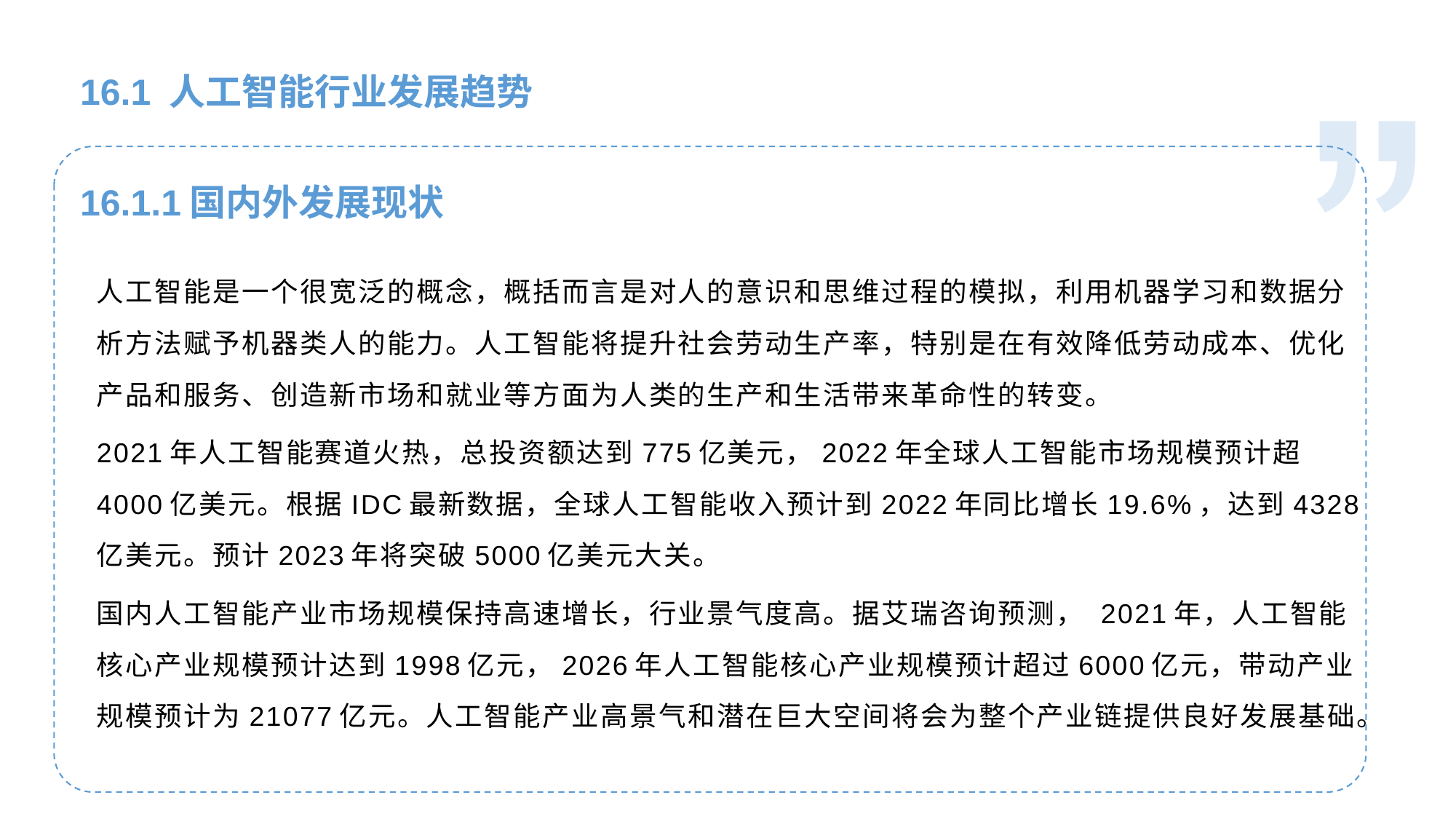

人工智能基础
16.1 人工智能行业发展趋势

16.1.1国内外发展现状
人工智能是一个很宽泛的概念，概括而言是对人的意识和思维过程的模拟，利用机器学习和数据分析方法赋予机器类人的能力。人工智能将提升社会劳动生产率，特别是在有效降低劳动成本、优化产品和服务、创造新市场和就业等方面为人类的生产和生活带来革命性的转变。
2021年人工智能赛道火热，总投资额达到775亿美元，2022年全球人工智能市场规模预计超4000亿美元。根据IDC最新数据，全球人工智能收入预计到2022年同比增长19.6%，达到4328亿美元。预计2023年将突破5000亿美元大关。
国内人工智能产业市场规模保持高速增长，行业景气度高。据艾瑞咨询预测， 2021年，人工智能核心产业规模预计达到1998亿元，2026年人工智能核心产业规模预计超过6000亿元，带动产业规模预计为21077亿元。人工智能产业高景气和潜在巨大空间将会为整个产业链提供良好发展基础。